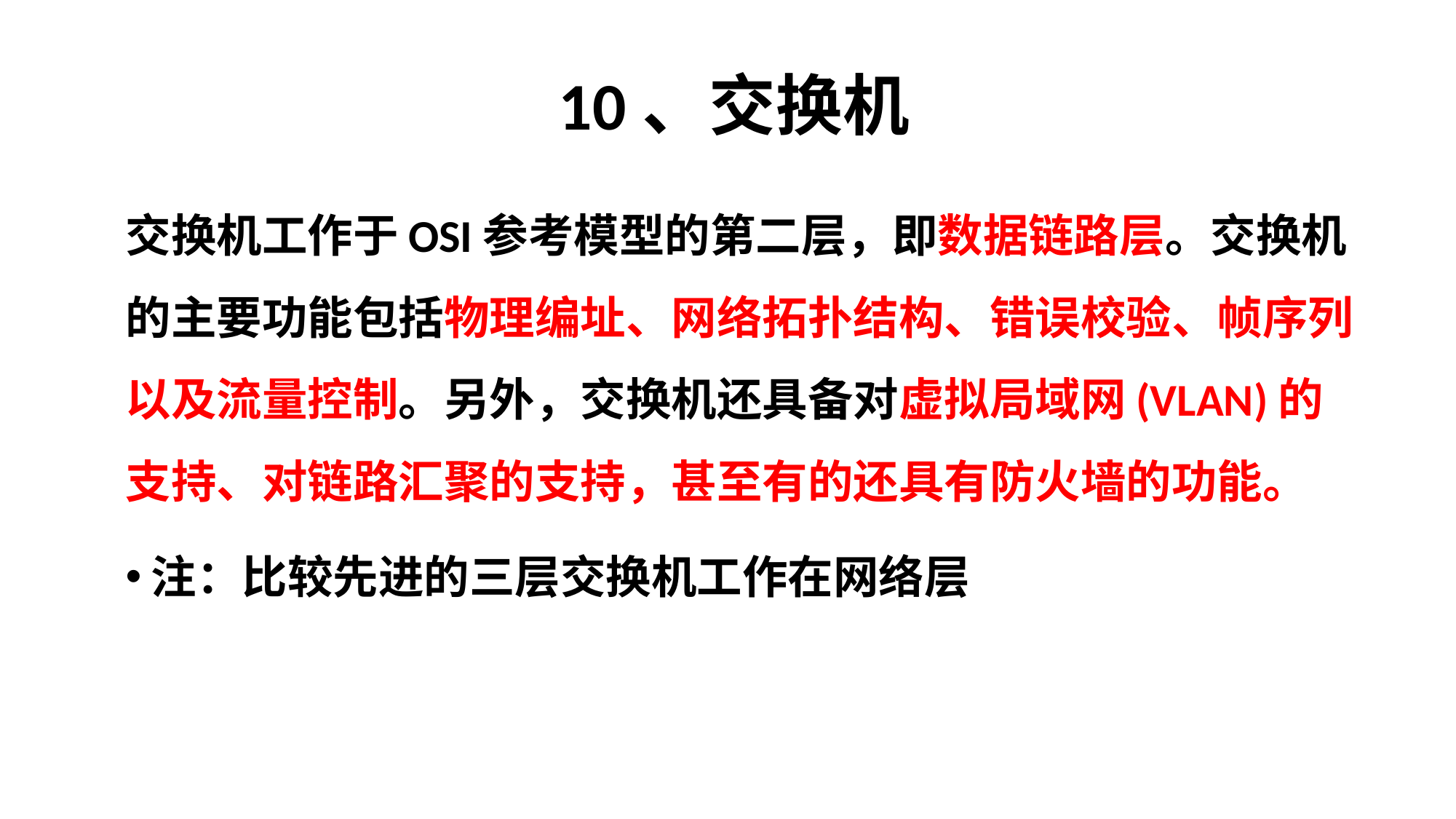

# 10、交换机
交换机工作于OSI参考模型的第二层，即数据链路层。交换机的主要功能包括物理编址、网络拓扑结构、错误校验、帧序列以及流量控制。另外，交换机还具备对虚拟局域网(VLAN)的支持、对链路汇聚的支持，甚至有的还具有防火墙的功能。
注：比较先进的三层交换机工作在网络层